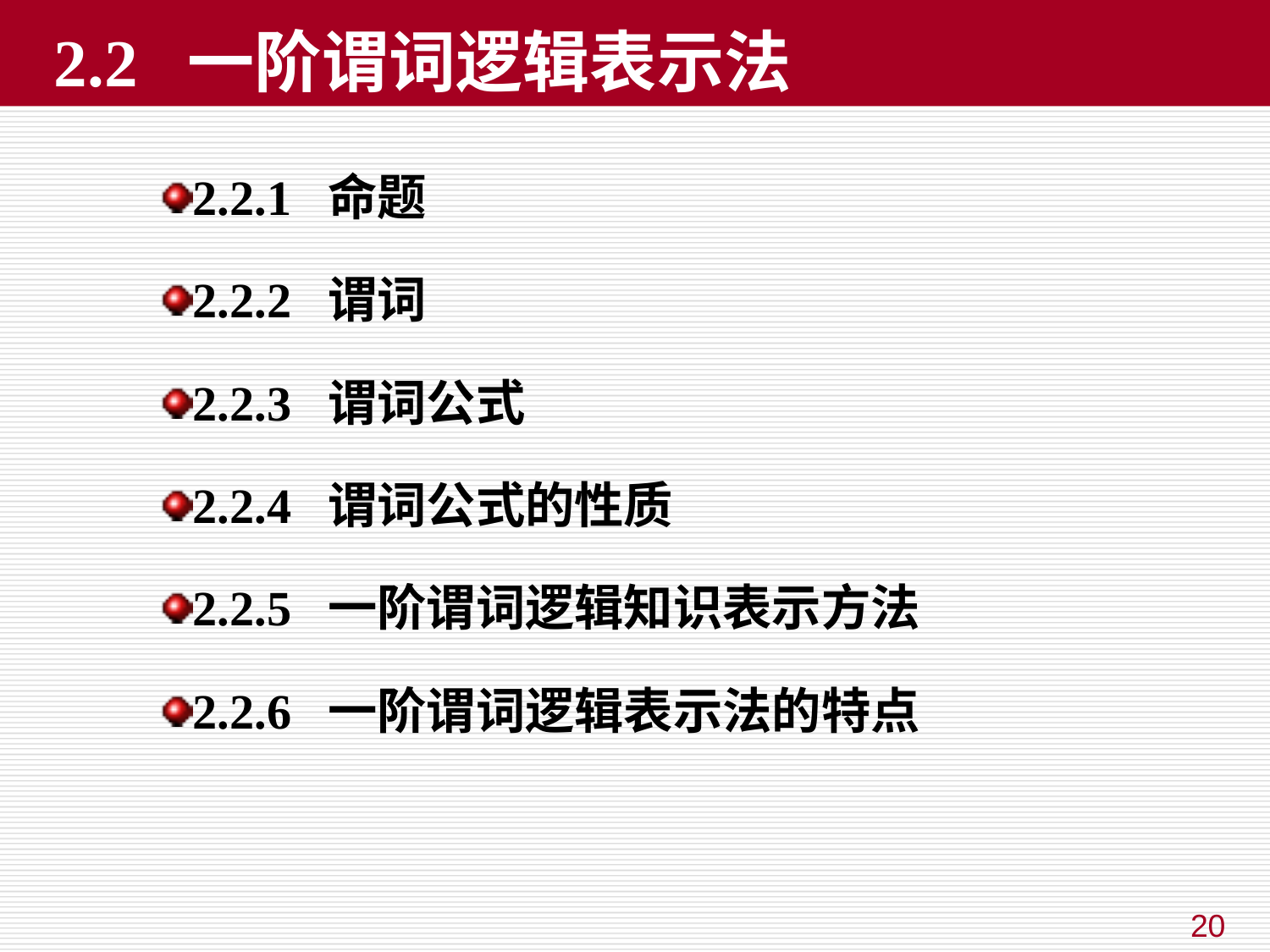

# 2.2  一阶谓词逻辑表示法
2.2.1  命题
2.2.2  谓词
2.2.3  谓词公式
2.2.4  谓词公式的性质
2.2.5  一阶谓词逻辑知识表示方法
2.2.6  一阶谓词逻辑表示法的特点
20